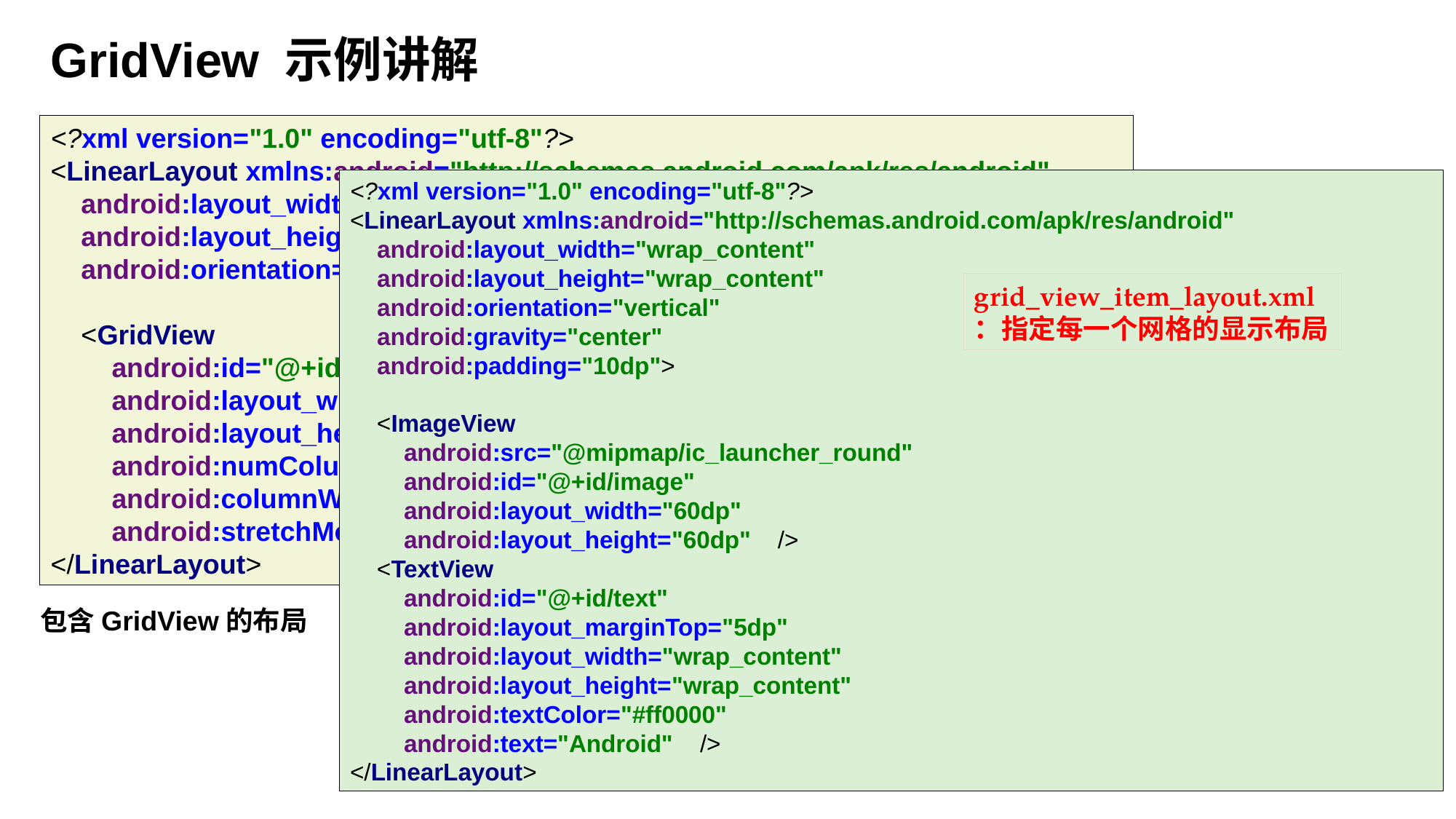

GridView 示例讲解
<?xml version="1.0" encoding="utf-8"?>
<LinearLayout xmlns:android="http://schemas.android.com/apk/res/android"
    android:layout_width="match_parent"
    android:layout_height="match_parent"
    android:orientation="vertical">
    <GridView
        android:id="@+id/gview"
        android:layout_width="match_parent"
        android:layout_height="wrap_content"
        android:numColumns="auto_fit"
        android:columnWidth="80dp"
        android:stretchMode="columnWidth" />
</LinearLayout>
<?xml version="1.0" encoding="utf-8"?>
<LinearLayout xmlns:android="http://schemas.android.com/apk/res/android"
    android:layout_width="wrap_content"
    android:layout_height="wrap_content"
    android:orientation="vertical"
    android:gravity="center"
    android:padding="10dp">
    <ImageView
        android:src="@mipmap/ic_launcher_round"
        android:id="@+id/image"
        android:layout_width="60dp"
        android:layout_height="60dp"    />
    <TextView
        android:id="@+id/text"
        android:layout_marginTop="5dp"
        android:layout_width="wrap_content"
        android:layout_height="wrap_content"
        android:textColor="#ff0000"
        android:text="Android"    />
</LinearLayout>
grid_view_item_layout.xml：指定每一个网格的显示布局
包含GridView的布局